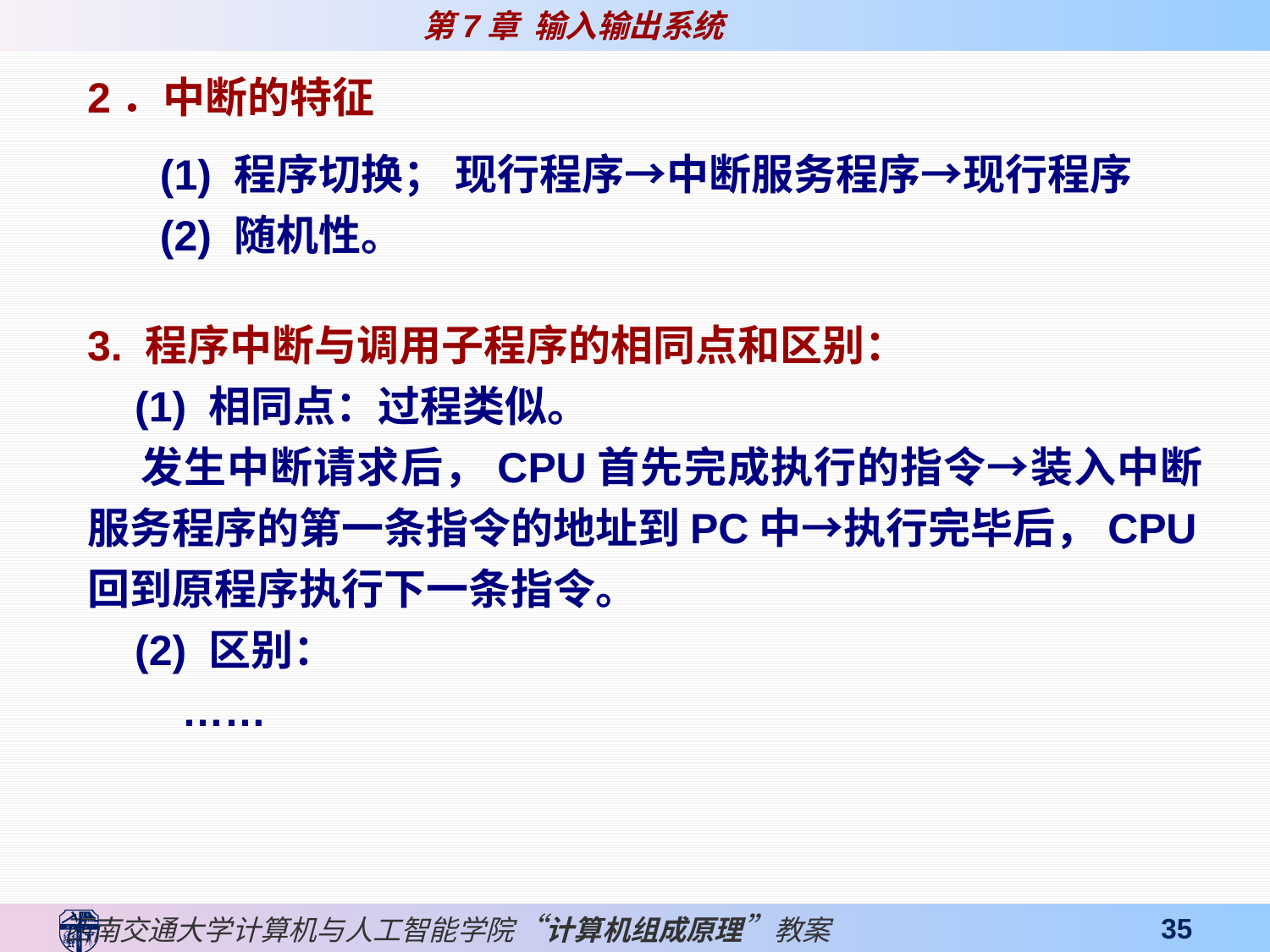

2．中断的特征
   (1) 程序切换； 现行程序→中断服务程序→现行程序
   (2) 随机性。
3. 程序中断与调用子程序的相同点和区别：
    (1) 相同点：过程类似。
    发生中断请求后，CPU首先完成执行的指令→装入中断服务程序的第一条指令的地址到PC中→执行完毕后，CPU回到原程序执行下一条指令。
    (2) 区别：
        ……